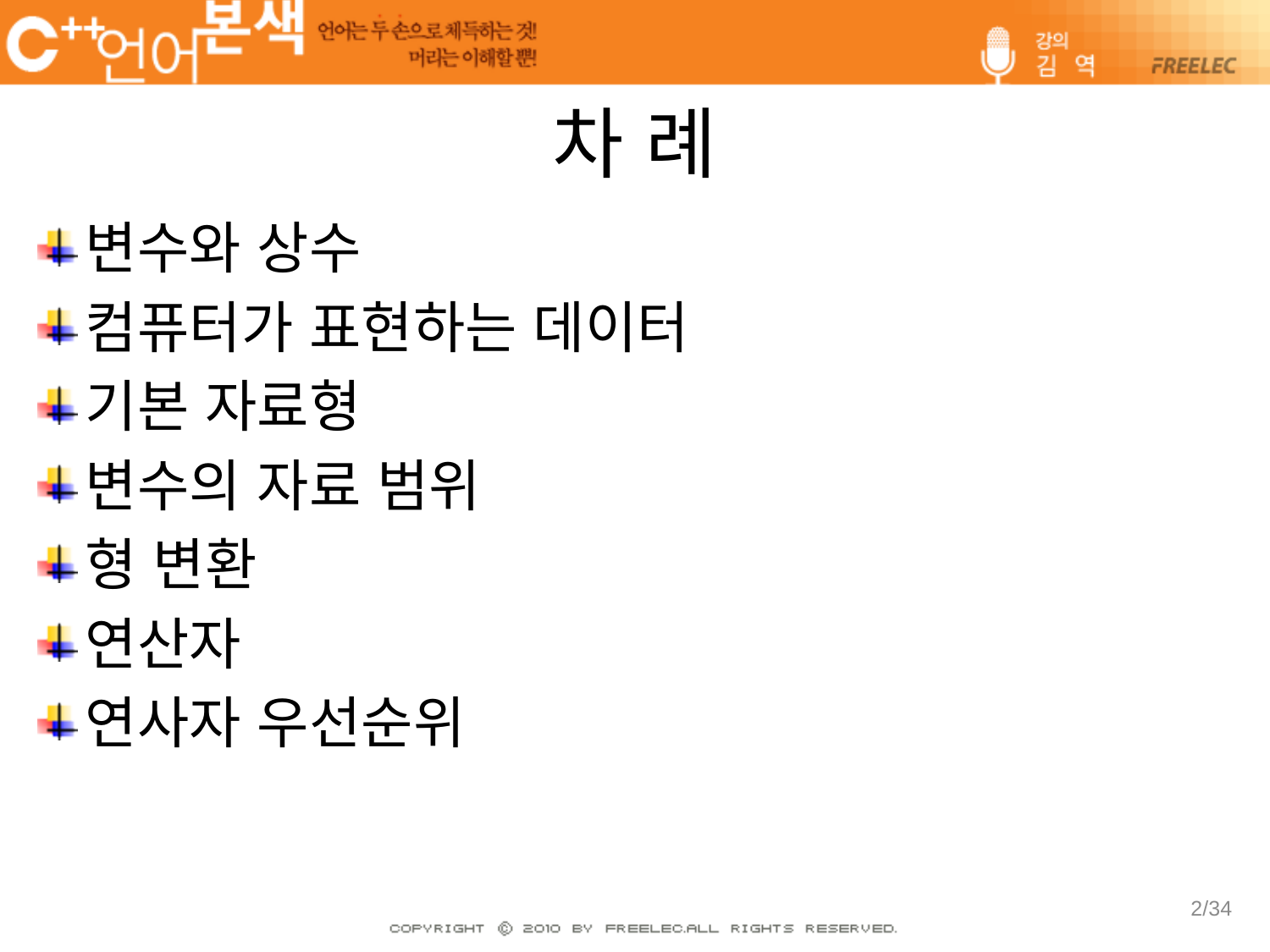

# 차 례
변수와 상수
컴퓨터가 표현하는 데이터
기본 자료형
변수의 자료 범위
형 변환
연산자
연사자 우선순위
2/34